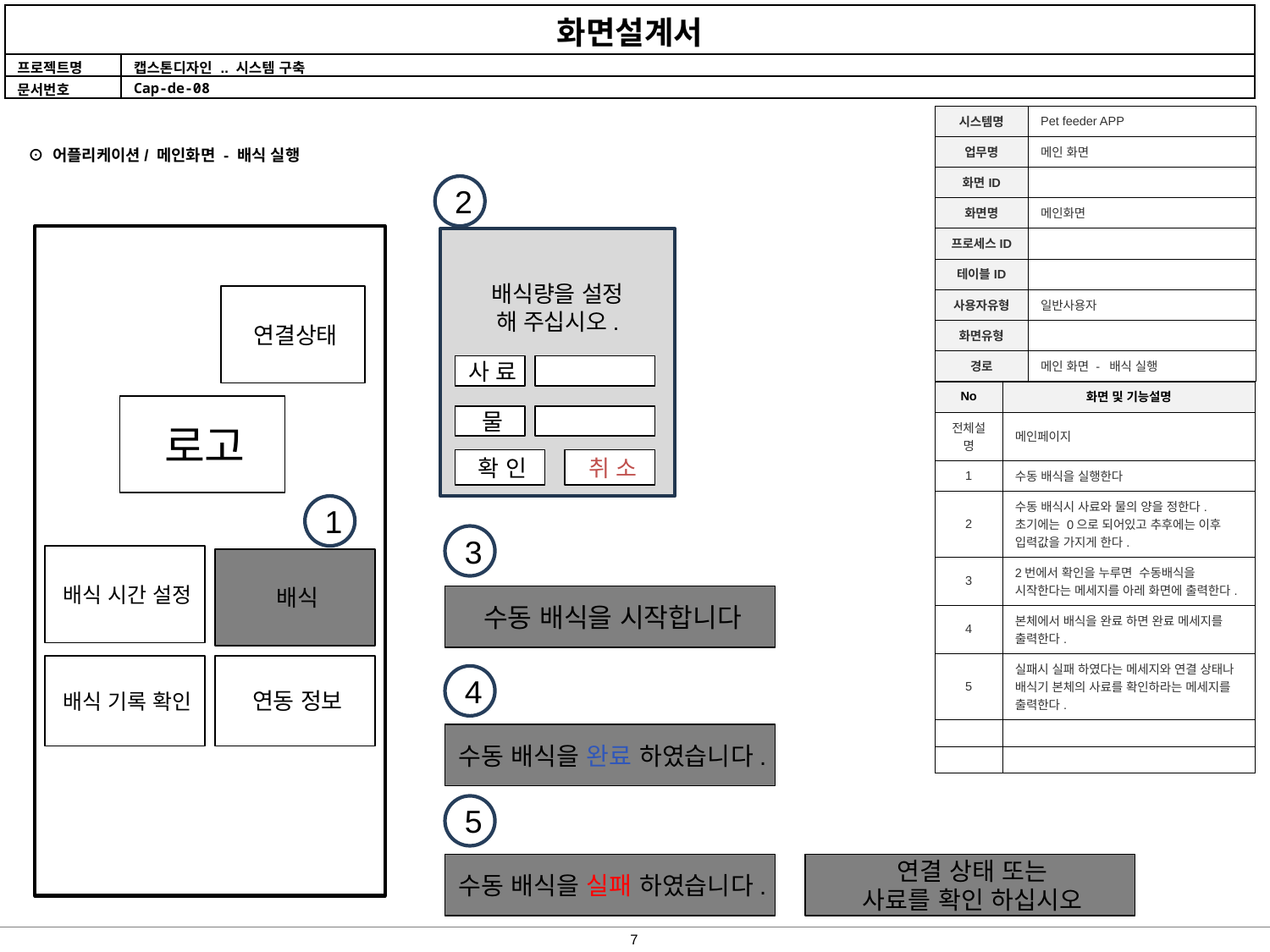

| 시스템명 | Pet feeder APP |
| --- | --- |
| 업무명 | 메인 화면 |
| 화면ID |  |
| 화면명 | 메인화면 |
| 프로세스ID |  |
| 테이블ID |  |
| 사용자유형 | 일반사용자 |
| 화면유형 |  |
| 경로 | 메인 화면 - 배식 실행 |
⊙ 어플리케이션/ 메인화면 - 배식 실행
2

배식량을 설정
해 주십시오.

연결상태
사 료

| No | 화면 및 기능설명 |
| --- | --- |
| 전체설명 | 메인페이지 |
| 1 | 수동 배식을 실행한다 |
| 2 | 수동 배식시 사료와 물의 양을 정한다. 초기에는 0으로 되어있고 추후에는 이후 입력값을 가지게 한다. |
| 3 | 2번에서 확인을 누루면 수동배식을 시작한다는 메세지를 아레 화면에 출력한다. |
| 4 | 본체에서 배식을 완료 하면 완료 메세지를 출력한다. |
| 5 | 실패시 실패 하였다는 메세지와 연결 상태나 배식기 본체의 사료를 확인하라는 메세지를 출력한다. |
|  |  |
|  |  |
로고
물

확 인
취 소
1
3
배식 시간 설정
배식
수동 배식을 시작합니다
배식 기록 확인
연동 정보
4
수동 배식을 완료 하였습니다.
5
수동 배식을 실패 하였습니다.
연결 상태 또는
사료를 확인 하십시오